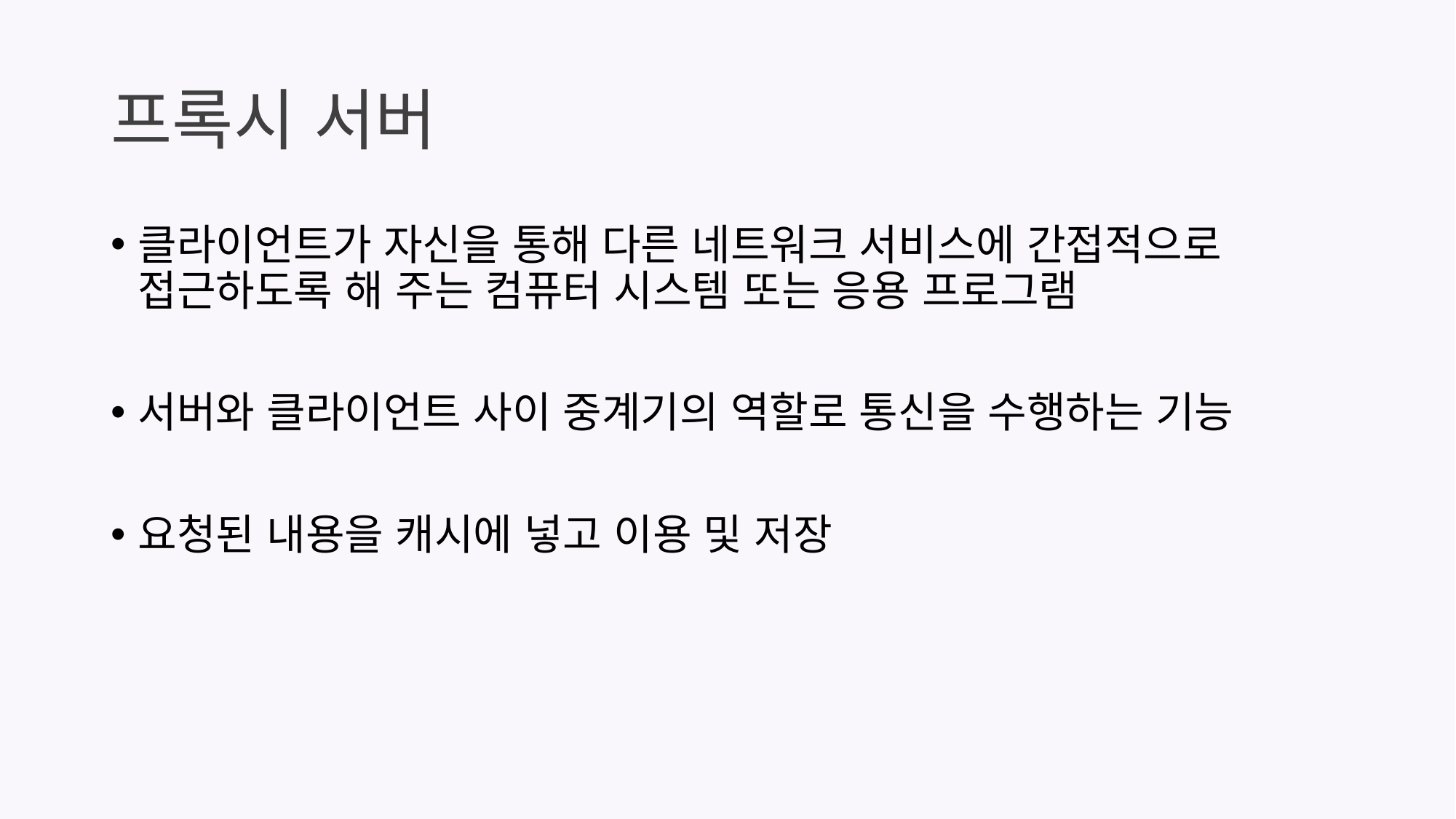

# 프록시 서버
클라이언트가 자신을 통해 다른 네트워크 서비스에 간접적으로 접근하도록 해 주는 컴퓨터 시스템 또는 응용 프로그램

서버와 클라이언트 사이 중계기의 역할로 통신을 수행하는 기능

요청된 내용을 캐시에 넣고 이용 및 저장